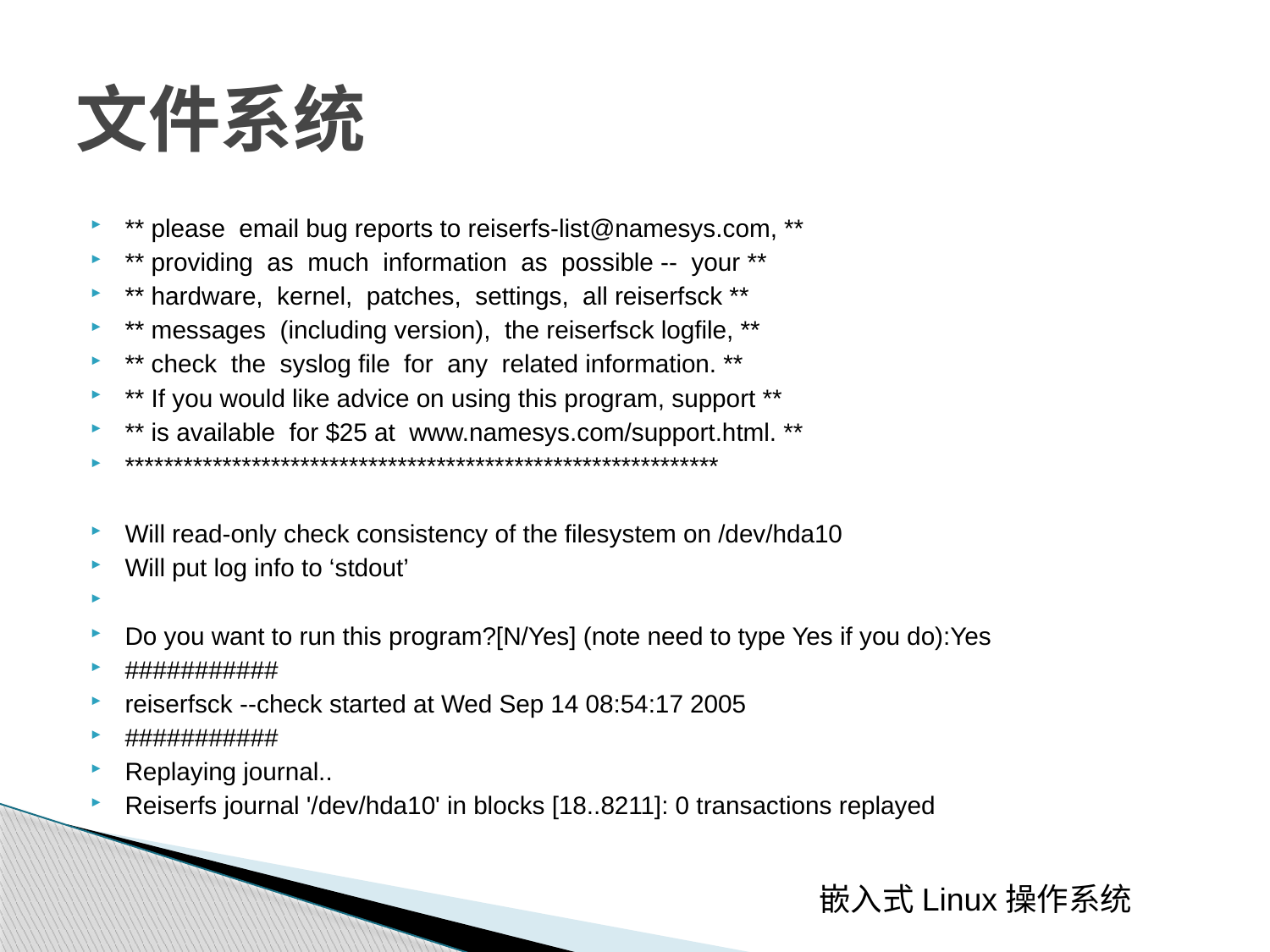

# 文件系统
** please  email bug reports to reiserfs-list@namesys.com, **
** providing  as  much  information  as  possible --  your **
** hardware,  kernel,  patches,  settings,  all reiserfsck **
** messages  (including version),  the reiserfsck logfile, **
** check  the  syslog file  for  any  related information. **
** If you would like advice on using this program, support **
** is available  for $25 at  www.namesys.com/support.html. **
*************************************************************

Will read-only check consistency of the filesystem on /dev/hda10
Will put log info to ‘stdout’

Do you want to run this program?[N/Yes] (note need to type Yes if you do):Yes
###########
reiserfsck --check started at Wed Sep 14 08:54:17 2005
###########
Replaying journal..
Reiserfs journal '/dev/hda10' in blocks [18..8211]: 0 transactions replayed
         嵌入式Linux操作系统